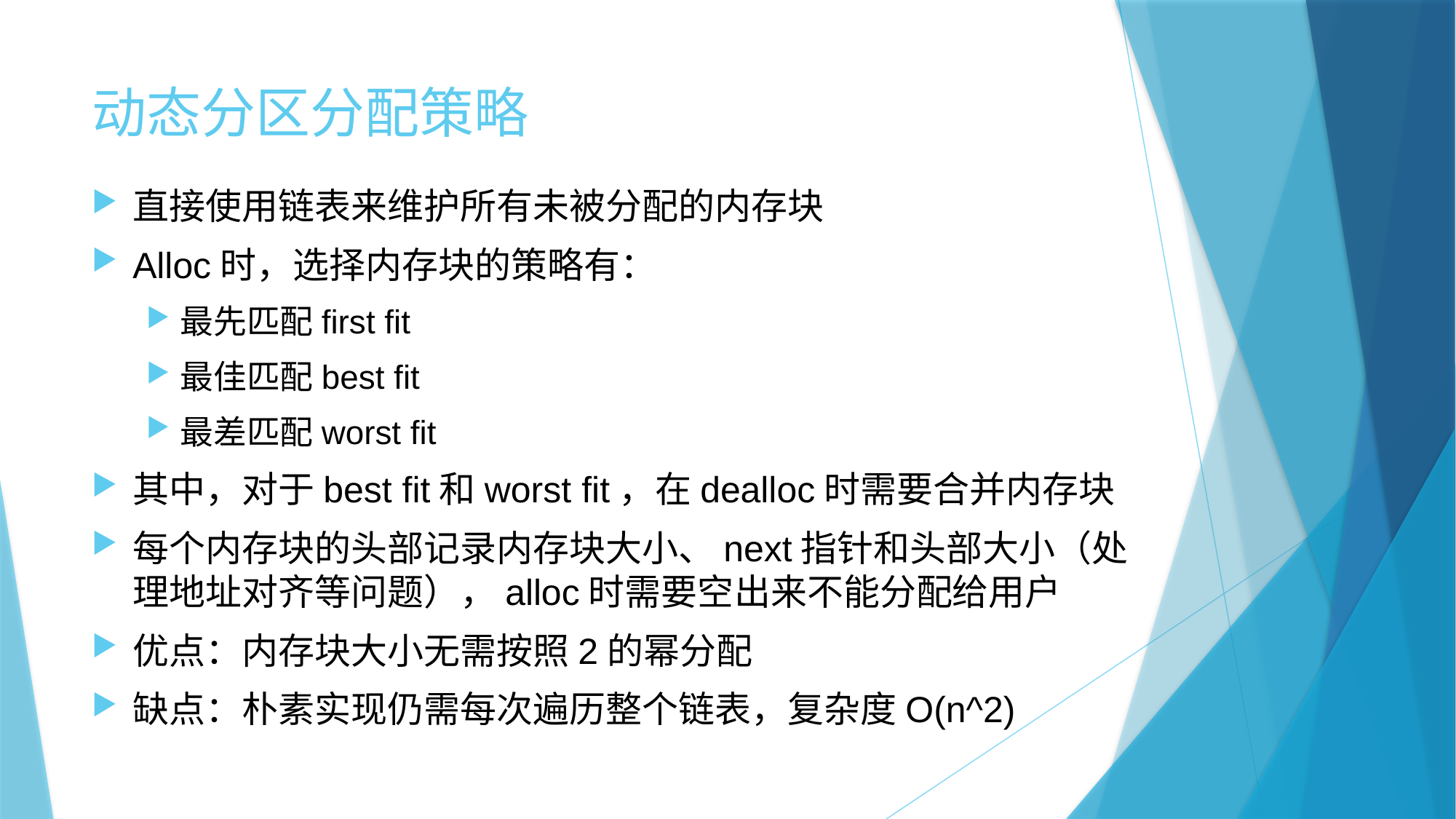

# 动态分区分配策略
直接使用链表来维护所有未被分配的内存块
Alloc时，选择内存块的策略有：
最先匹配first fit
最佳匹配best fit
最差匹配worst fit
其中，对于best fit和worst fit，在dealloc时需要合并内存块
每个内存块的头部记录内存块大小、next指针和头部大小（处理地址对齐等问题），alloc时需要空出来不能分配给用户
优点：内存块大小无需按照2的幂分配
缺点：朴素实现仍需每次遍历整个链表，复杂度O(n^2)